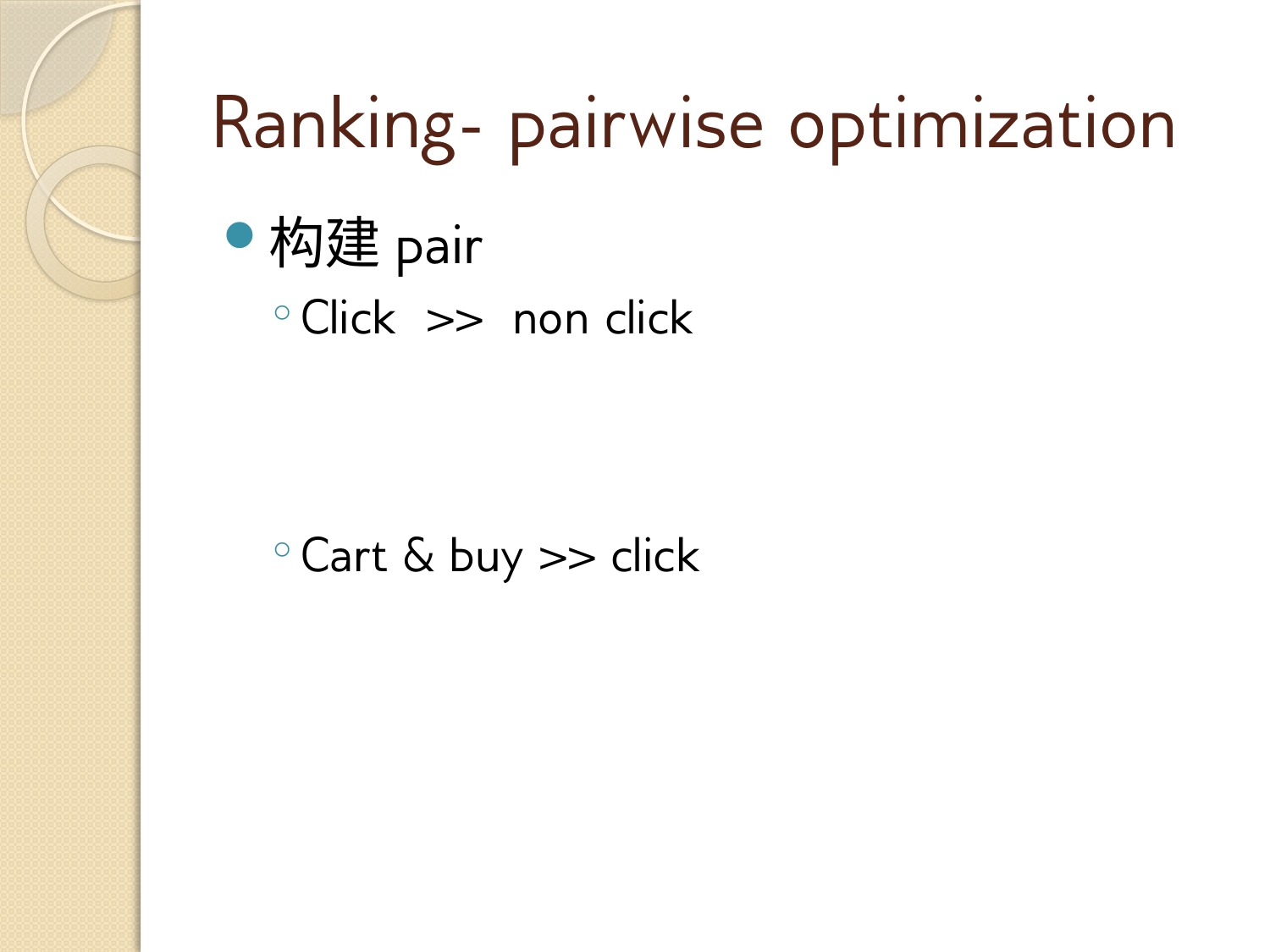

# Ranking- pairwise optimization
构建pair
Click  >>  non click

Cart & buy >> click